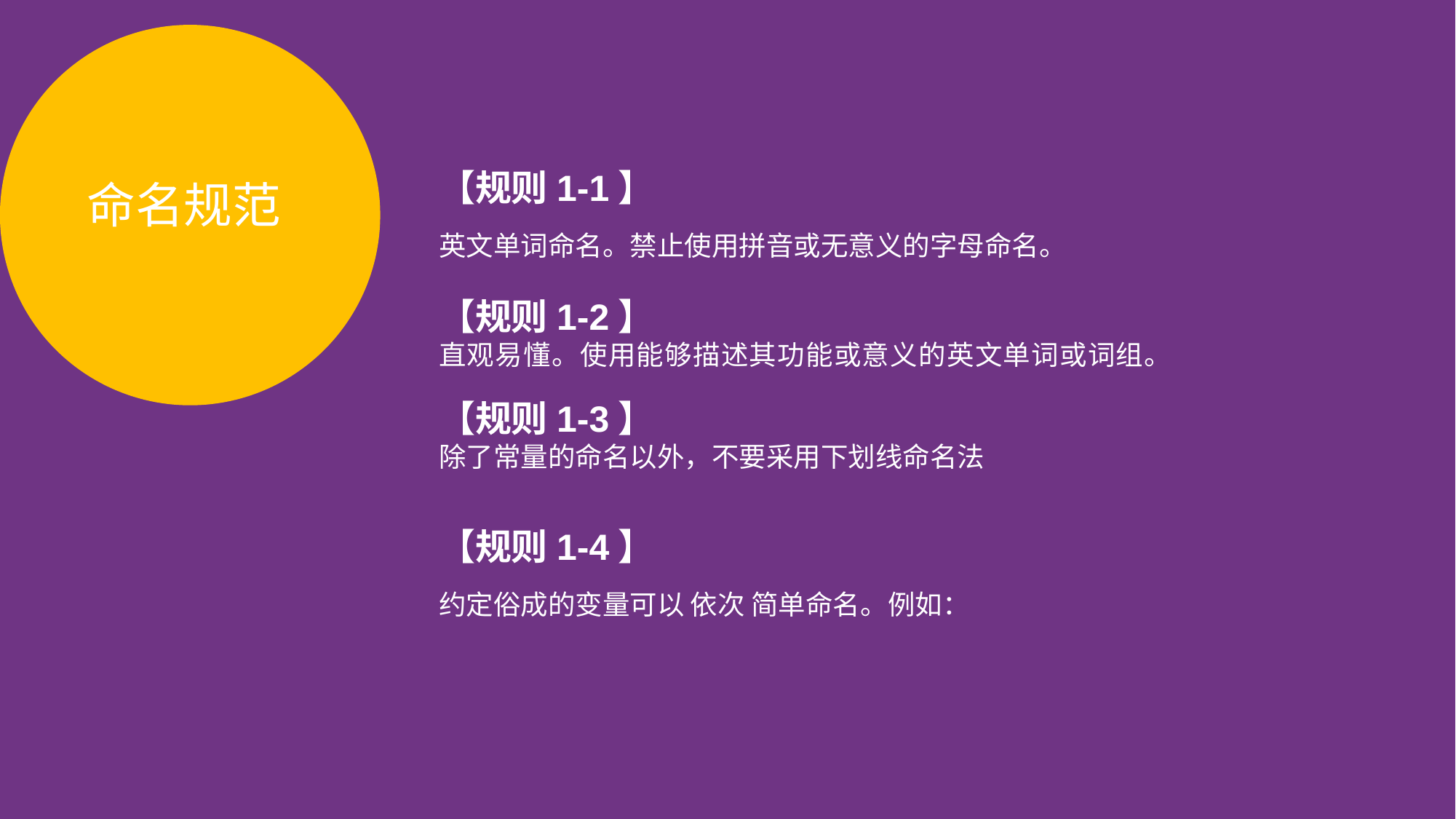

【规则1-1】
英文单词命名。禁止使用拼音或无意义的字母命名。

【规则1-2】
直观易懂。使用能够描述其功能或意义的英文单词或词组。
【规则1-3】
除了常量的命名以外，不要采用下划线命名法
【规则1-4】
约定俗成的变量可以 依次 简单命名。例如：

命名规范